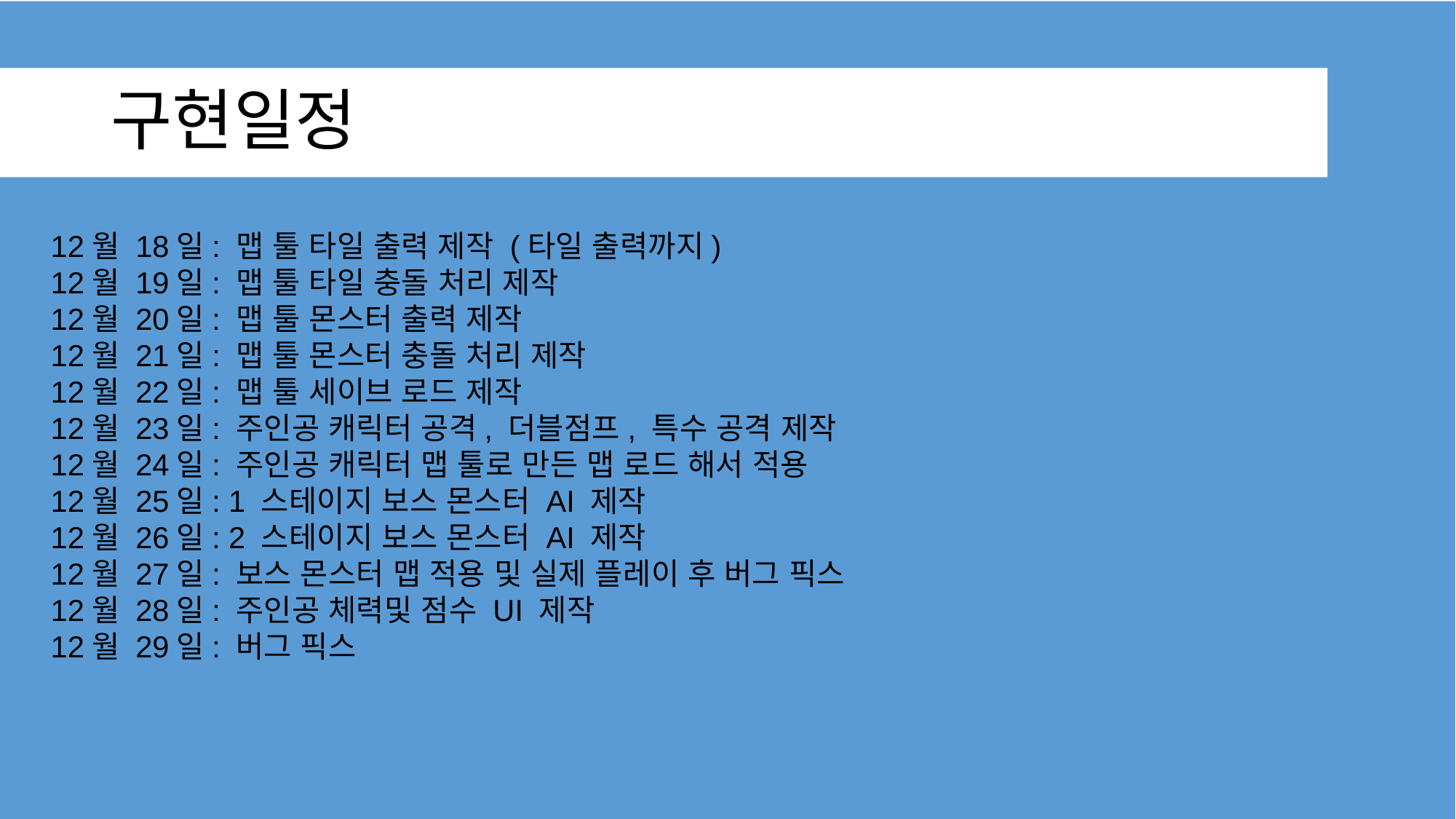

# 구현일정

12월 18일: 맵 툴 타일 출력 제작 (타일 출력까지)
12월 19일: 맵 툴 타일 충돌 처리 제작
12월 20일: 맵 툴 몬스터 출력 제작
12월 21일: 맵 툴 몬스터 충돌 처리 제작
12월 22일: 맵 툴 세이브 로드 제작
12월 23일: 주인공 캐릭터 공격, 더블점프, 특수 공격 제작
12월 24일: 주인공 캐릭터 맵 툴로 만든 맵 로드 해서 적용
12월 25일: 1 스테이지 보스 몬스터 AI 제작
12월 26일: 2 스테이지 보스 몬스터 AI 제작
12월 27일: 보스 몬스터 맵 적용 및 실제 플레이 후 버그 픽스
12월 28일: 주인공 체력및 점수 UI 제작
12월 29일: 버그 픽스